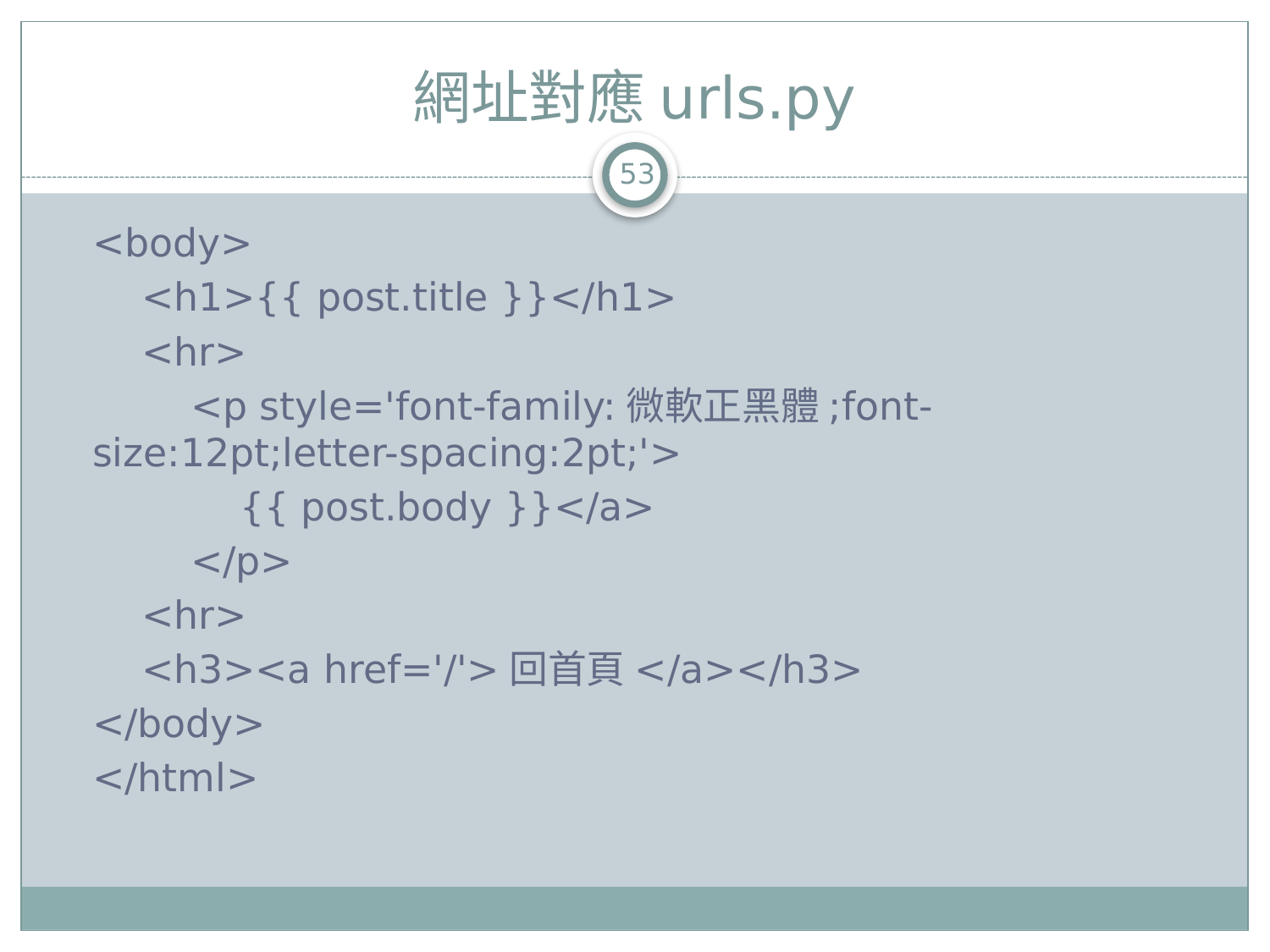

# 網址對應urls.py
53
<body>
    <h1>{{ post.title }}</h1>
    <hr>
        <p style='font-family:微軟正黑體;font-size:12pt;letter-spacing:2pt;'>
            {{ post.body }}</a>
        </p>
    <hr>
    <h3><a href='/'>回首頁</a></h3>
</body>
</html>